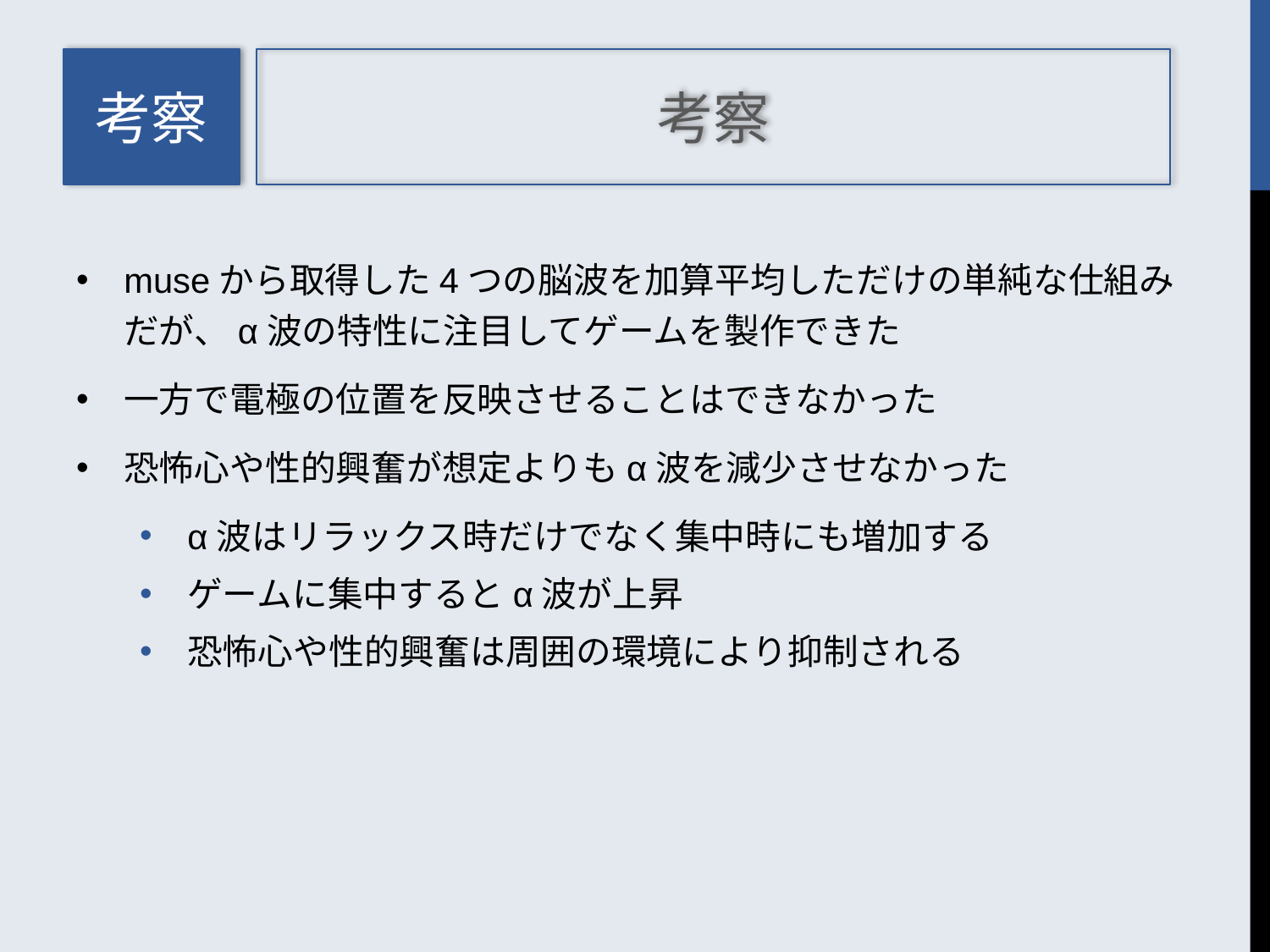

考察
考察
museから取得した4つの脳波を加算平均しただけの単純な仕組みだが、α波の特性に注目してゲームを製作できた
一方で電極の位置を反映させることはできなかった
恐怖心や性的興奮が想定よりもα波を減少させなかった
α波はリラックス時だけでなく集中時にも増加する
ゲームに集中するとα波が上昇
恐怖心や性的興奮は周囲の環境により抑制される